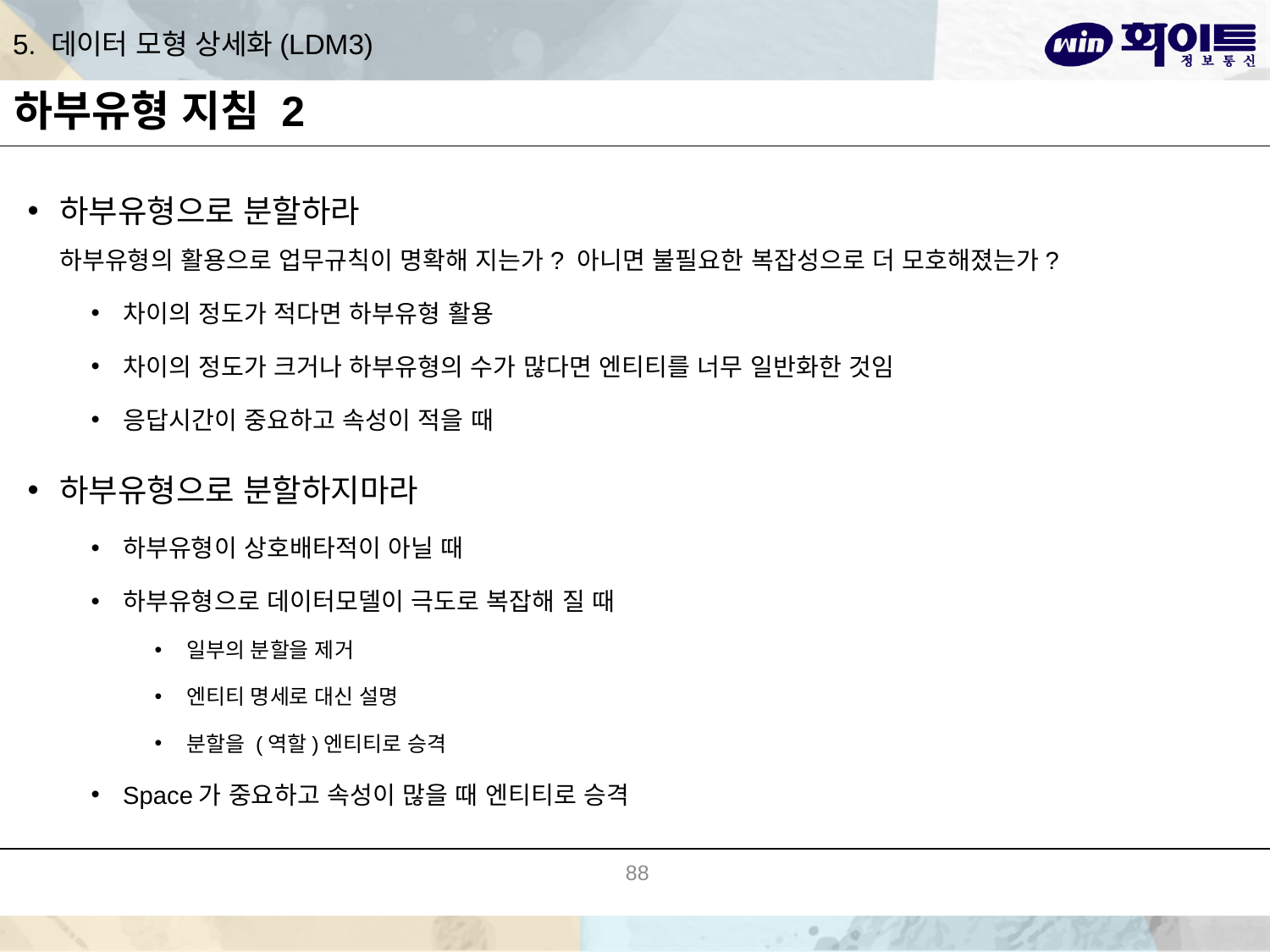

# 5. 데이터 모형 상세화(LDM3)
하부유형 지침 2
하부유형으로 분할하라
하부유형의 활용으로 업무규칙이 명확해 지는가? 아니면 불필요한 복잡성으로 더 모호해졌는가?
차이의 정도가 적다면 하부유형 활용
차이의 정도가 크거나 하부유형의 수가 많다면 엔티티를 너무 일반화한 것임
응답시간이 중요하고 속성이 적을 때
하부유형으로 분할하지마라
하부유형이 상호배타적이 아닐 때
하부유형으로 데이터모델이 극도로 복잡해 질 때
일부의 분할을 제거
엔티티 명세로 대신 설명
분할을 (역할)엔티티로 승격
Space가 중요하고 속성이 많을 때 엔티티로 승격
88